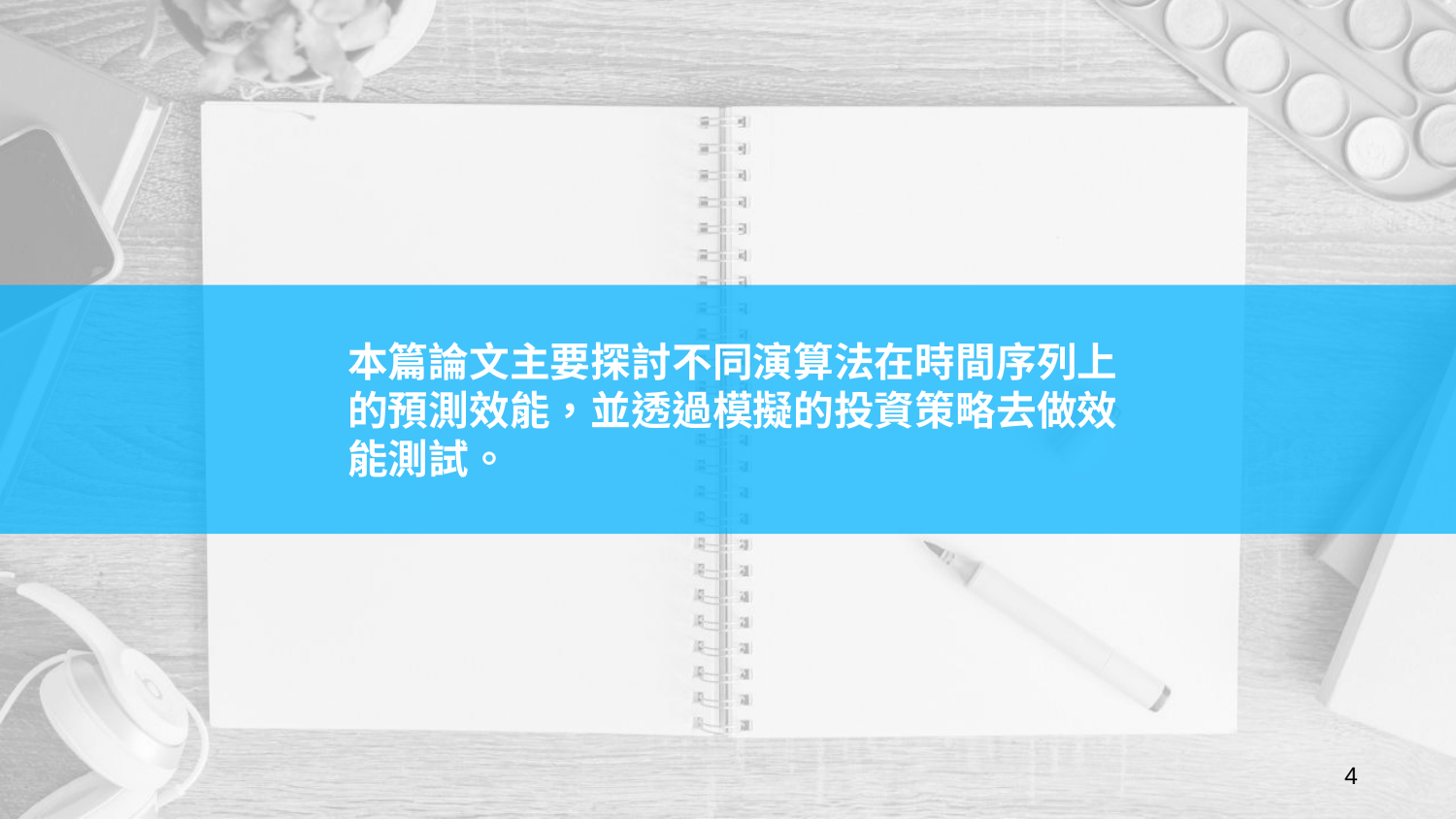

本篇論文主要探討不同演算法在時間序列上的預測效能，並透過模擬的投資策略去做效能測試。
4